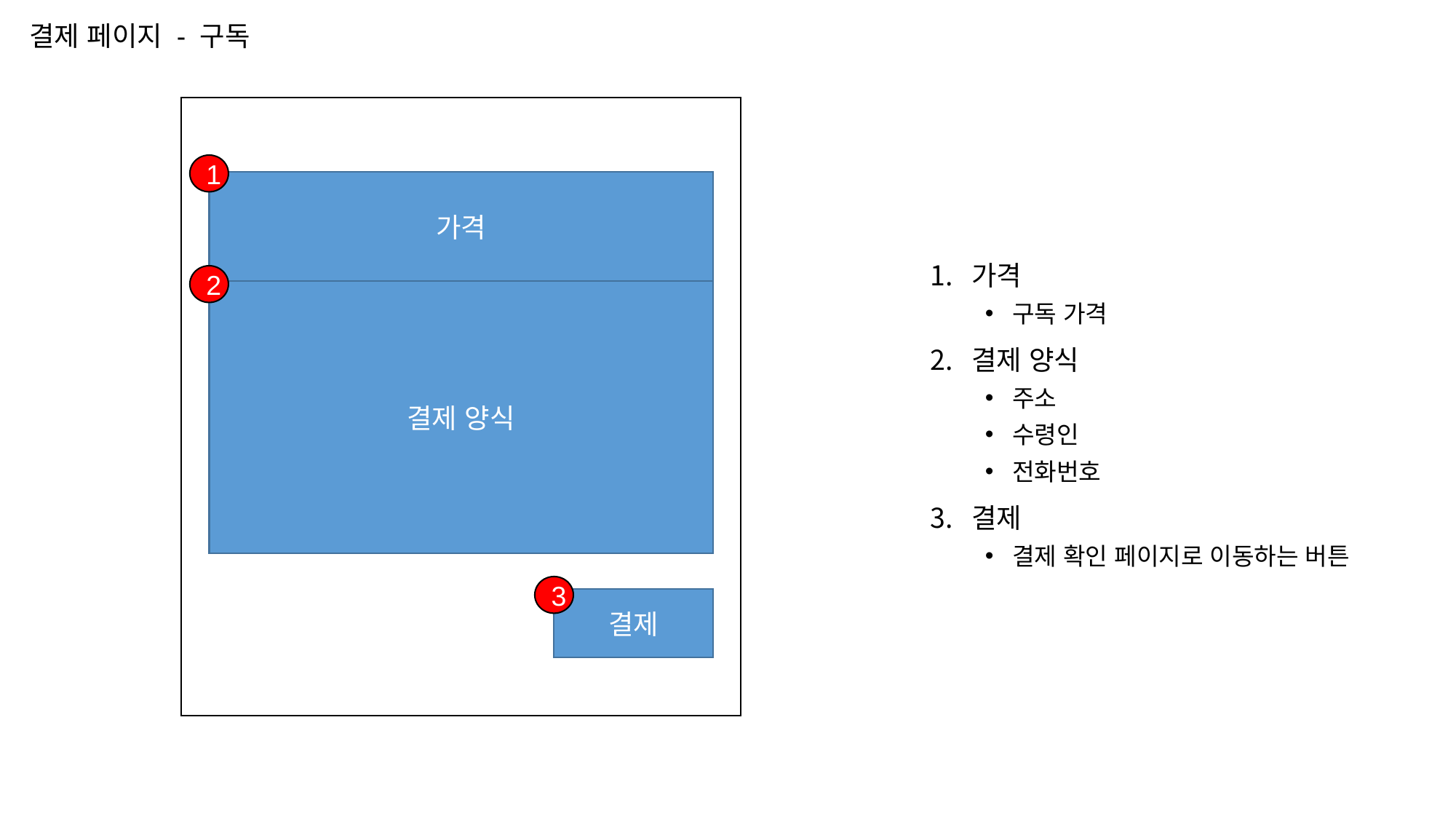

# 결제 페이지 - 구독
가격
구독 가격
결제 양식
주소
수령인
전화번호
결제
결제 확인 페이지로 이동하는 버튼

1
가격
2
결제 양식
3
결제